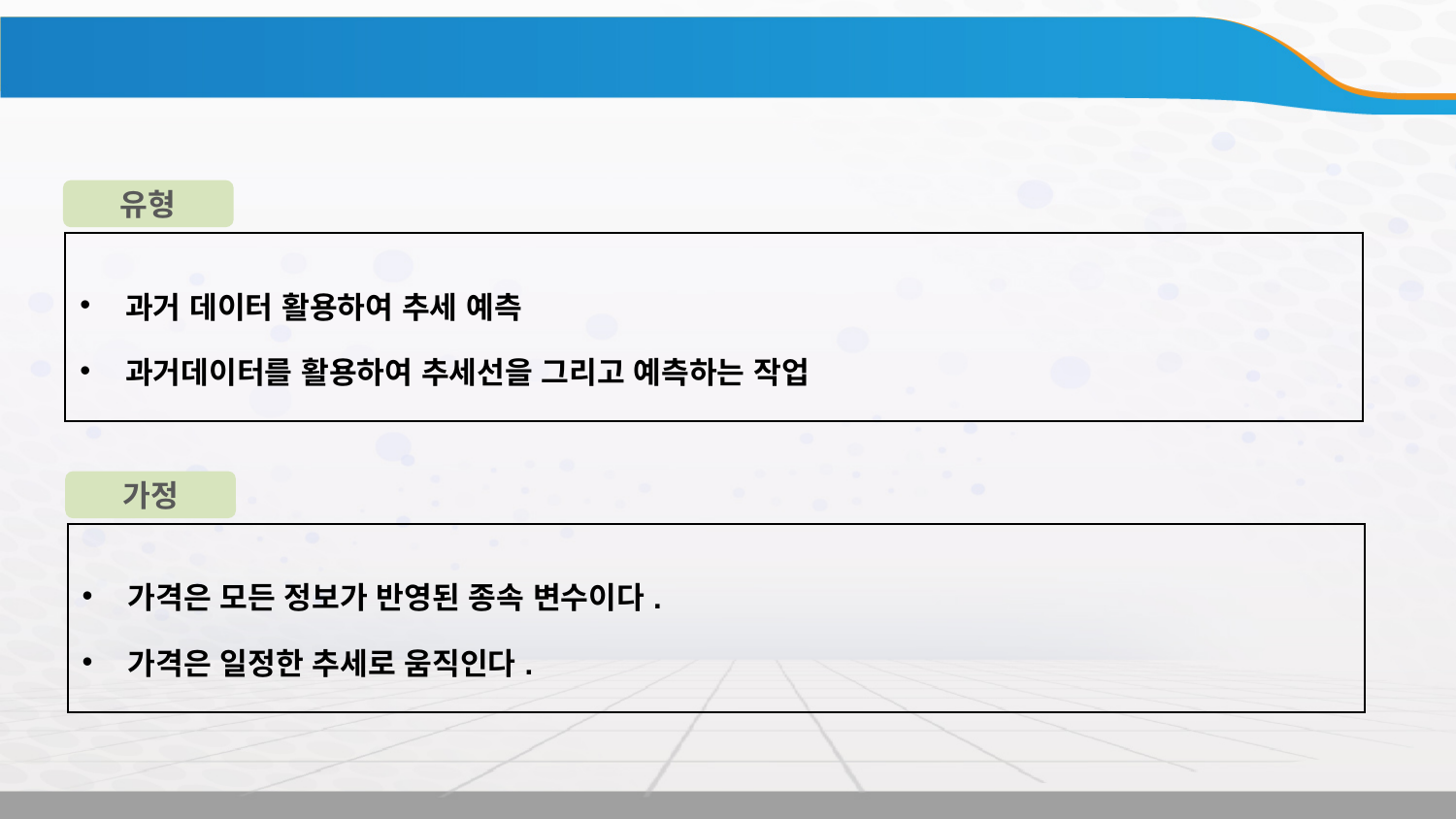

2-2. 기술분석
유형
| 과거 데이터 활용하여 추세 예측 과거데이터를 활용하여 추세선을 그리고 예측하는 작업 |
| --- |
가정
| 가격은 모든 정보가 반영된 종속 변수이다. 가격은 일정한 추세로 움직인다. |
| --- |